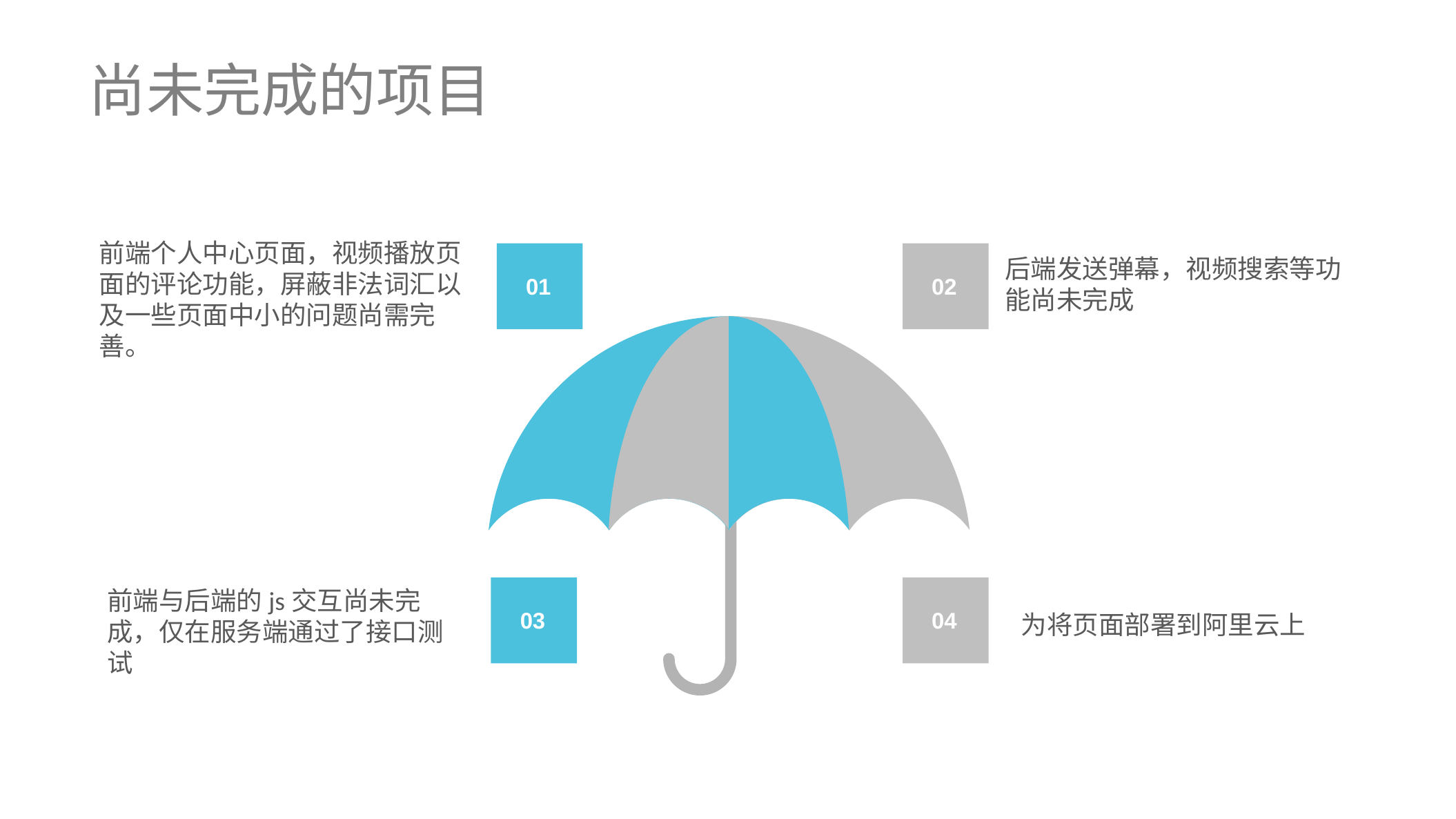

尚未完成的项目
前端个人中心页面，视频播放页面的评论功能，屏蔽非法词汇以及一些页面中小的问题尚需完善。

后端发送弹幕，视频搜索等功能尚未完成
01
02

前端与后端的js交互尚未完成，仅在服务端通过了接口测试
03
04
为将页面部署到阿里云上